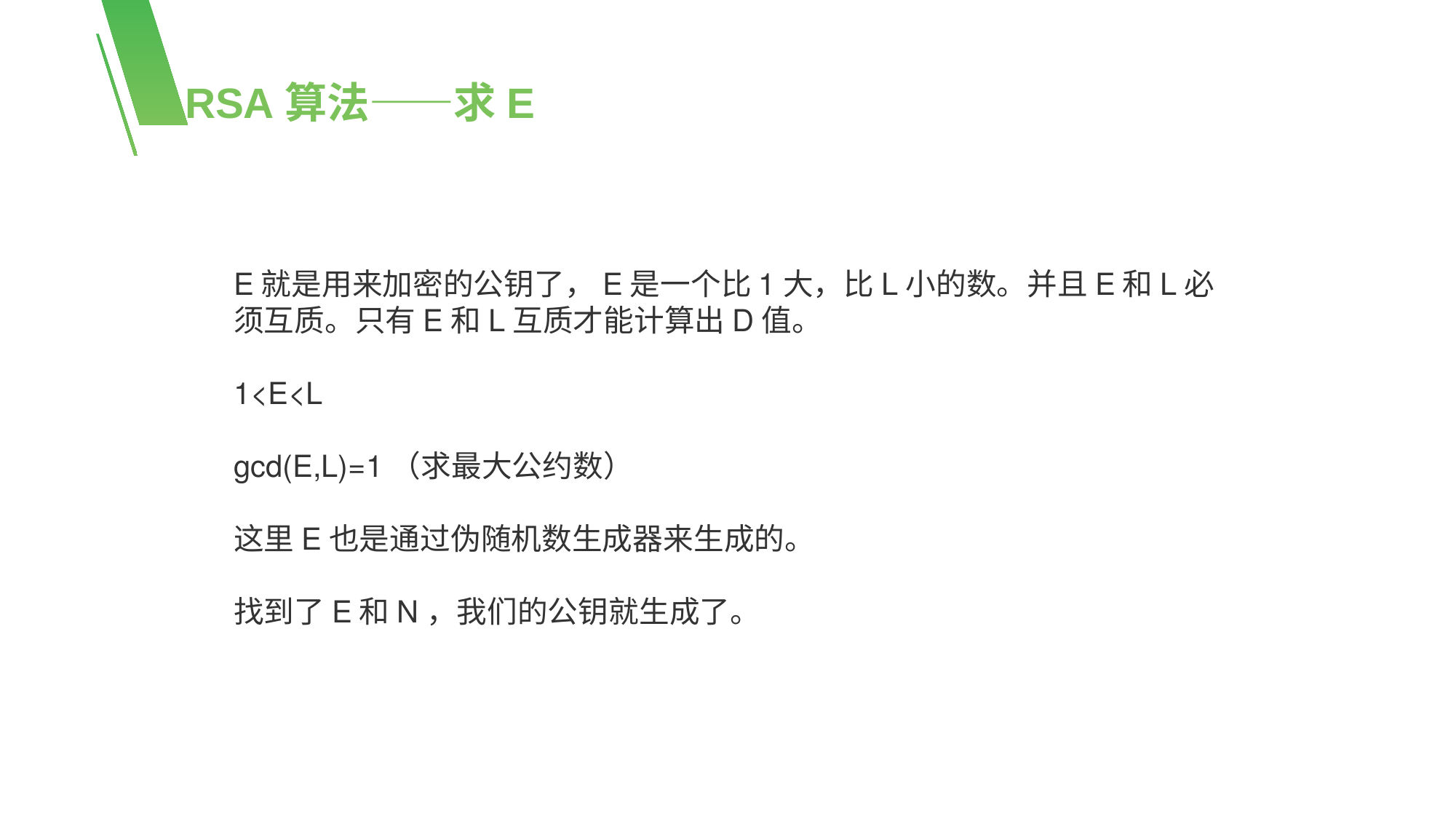

RSA算法——求E

E就是用来加密的公钥了，E是一个比1大，比L小的数。并且E和L必须互质。只有E和L互质才能计算出D值。

1<E<L

gcd(E,L)=1（求最大公约数）

这里E也是通过伪随机数生成器来生成的。

找到了E和N，我们的公钥就生成了。